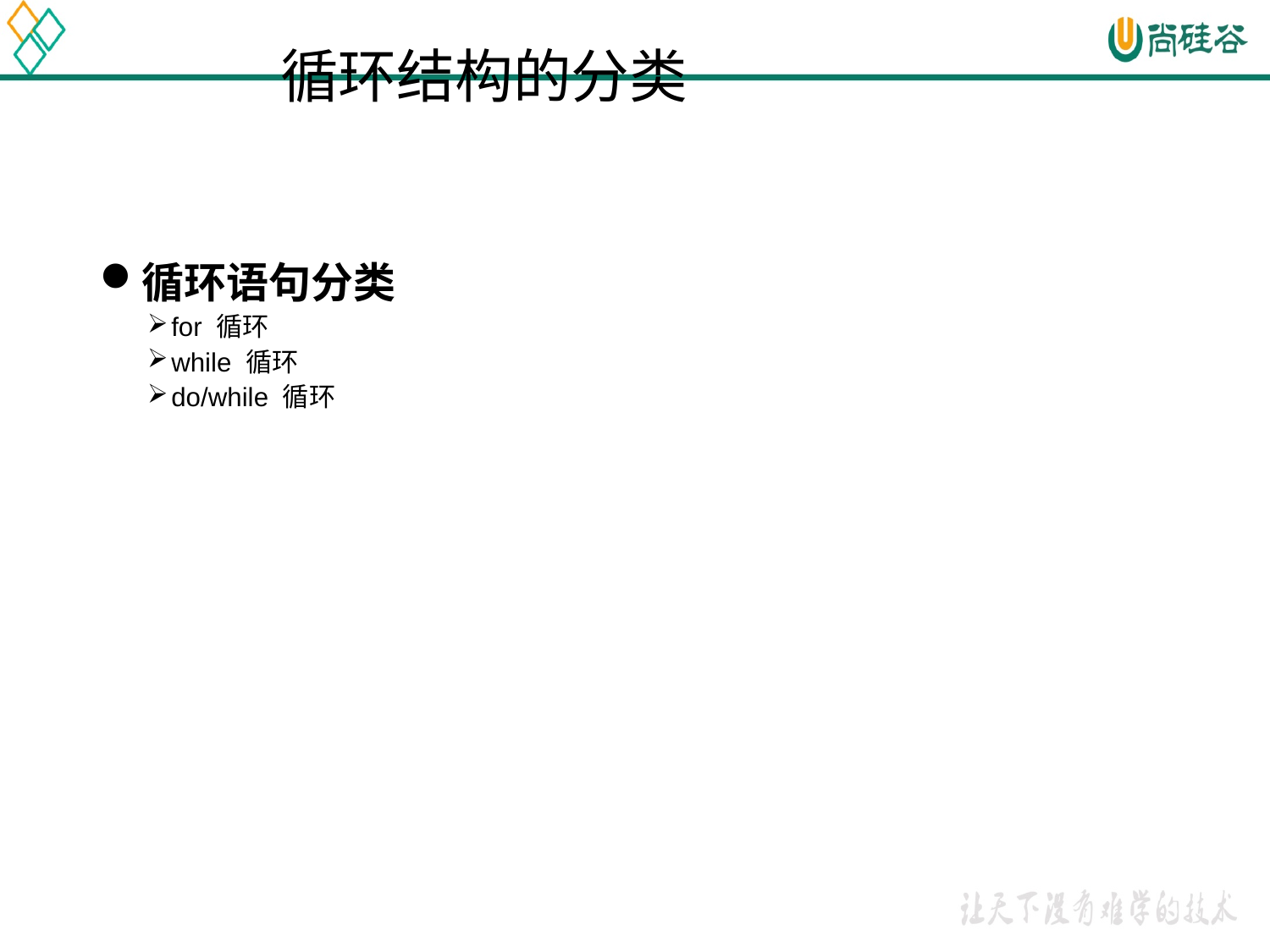

# 循环结构的分类
循环语句分类
for 循环
while 循环
do/while 循环